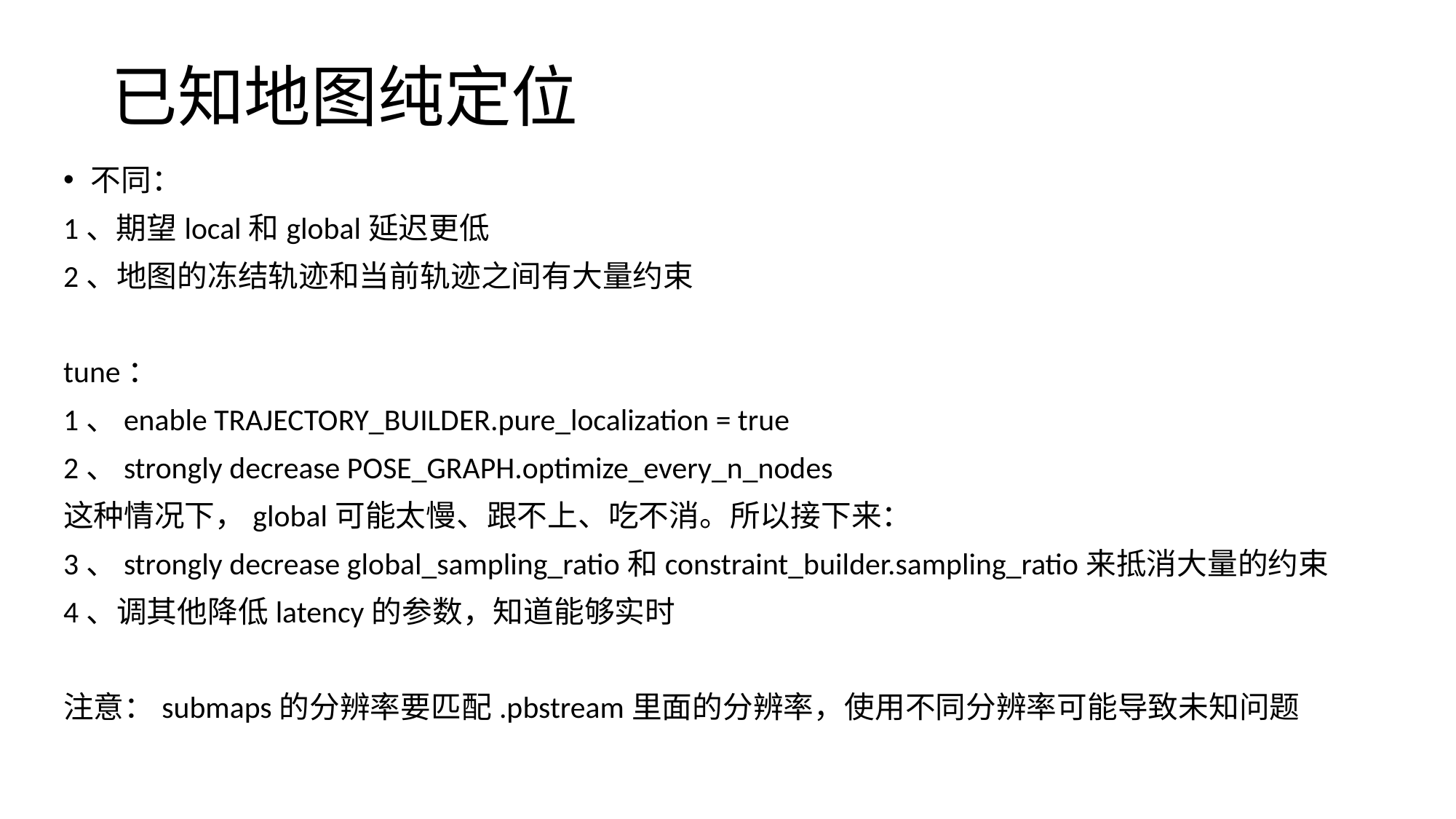

# 已知地图纯定位
不同：
1、期望local和global延迟更低
2、地图的冻结轨迹和当前轨迹之间有大量约束

tune：
1、enable TRAJECTORY_BUILDER.pure_localization = true
2、strongly decrease POSE_GRAPH.optimize_every_n_nodes
这种情况下，global可能太慢、跟不上、吃不消。所以接下来：
3、strongly decrease global_sampling_ratio和constraint_builder.sampling_ratio来抵消大量的约束
4、调其他降低latency的参数，知道能够实时

注意：submaps的分辨率要匹配.pbstream里面的分辨率，使用不同分辨率可能导致未知问题